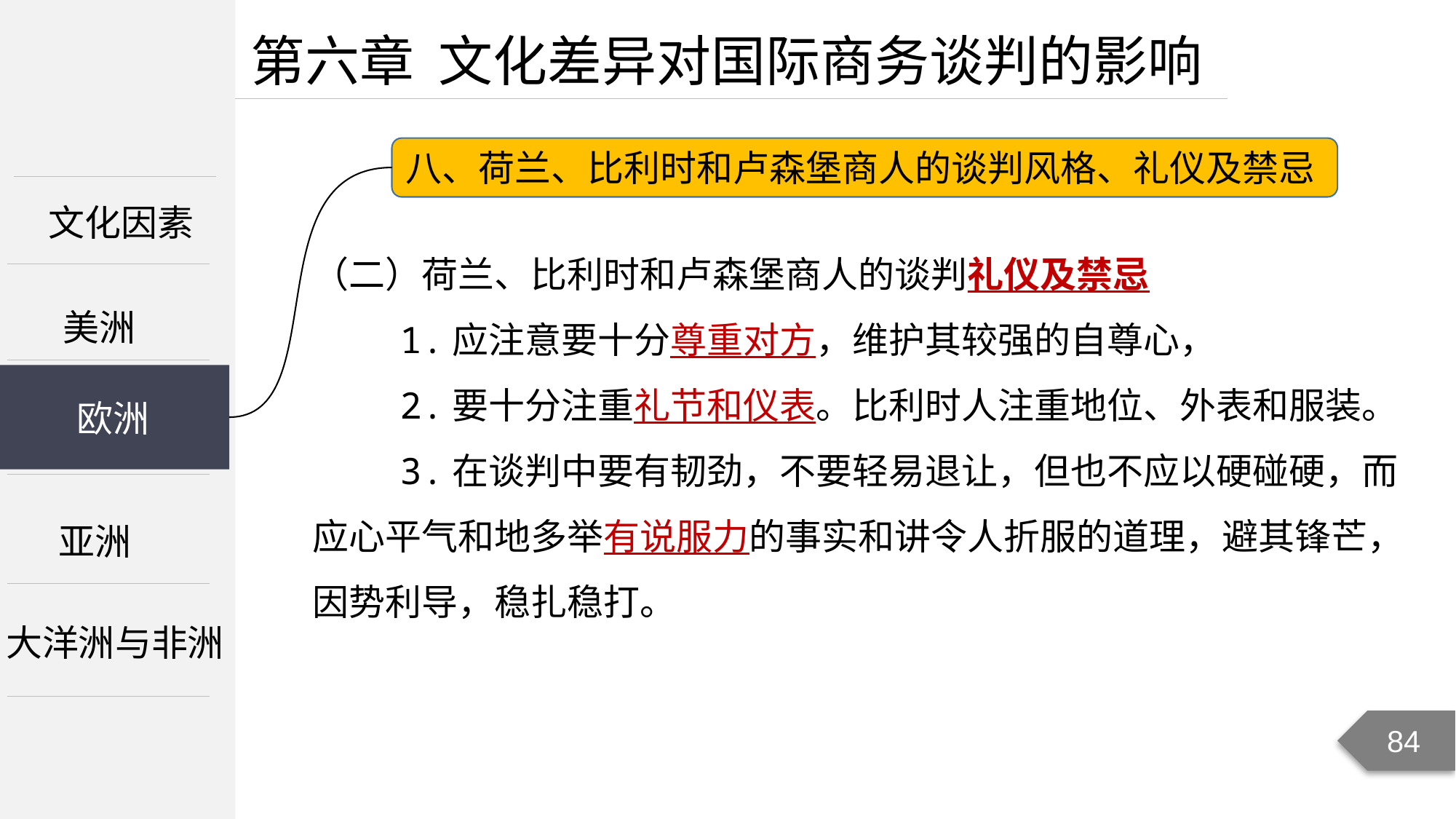

第六章  文化差异对国际商务谈判的影响
八、荷兰、比利时和卢森堡商人的谈判风格、礼仪及禁忌
文化因素
（二）荷兰、比利时和卢森堡商人的谈判礼仪及禁忌
    1.应注意要十分尊重对方，维护其较强的自尊心，
    2.要十分注重礼节和仪表。比利时人注重地位、外表和服装。
    3.在谈判中要有韧劲，不要轻易退让，但也不应以硬碰硬，而应心平气和地多举有说服力的事实和讲令人折服的道理，避其锋芒，因势利导，稳扎稳打。
美洲
欧洲
欧洲
亚洲
大洋洲与非洲
84